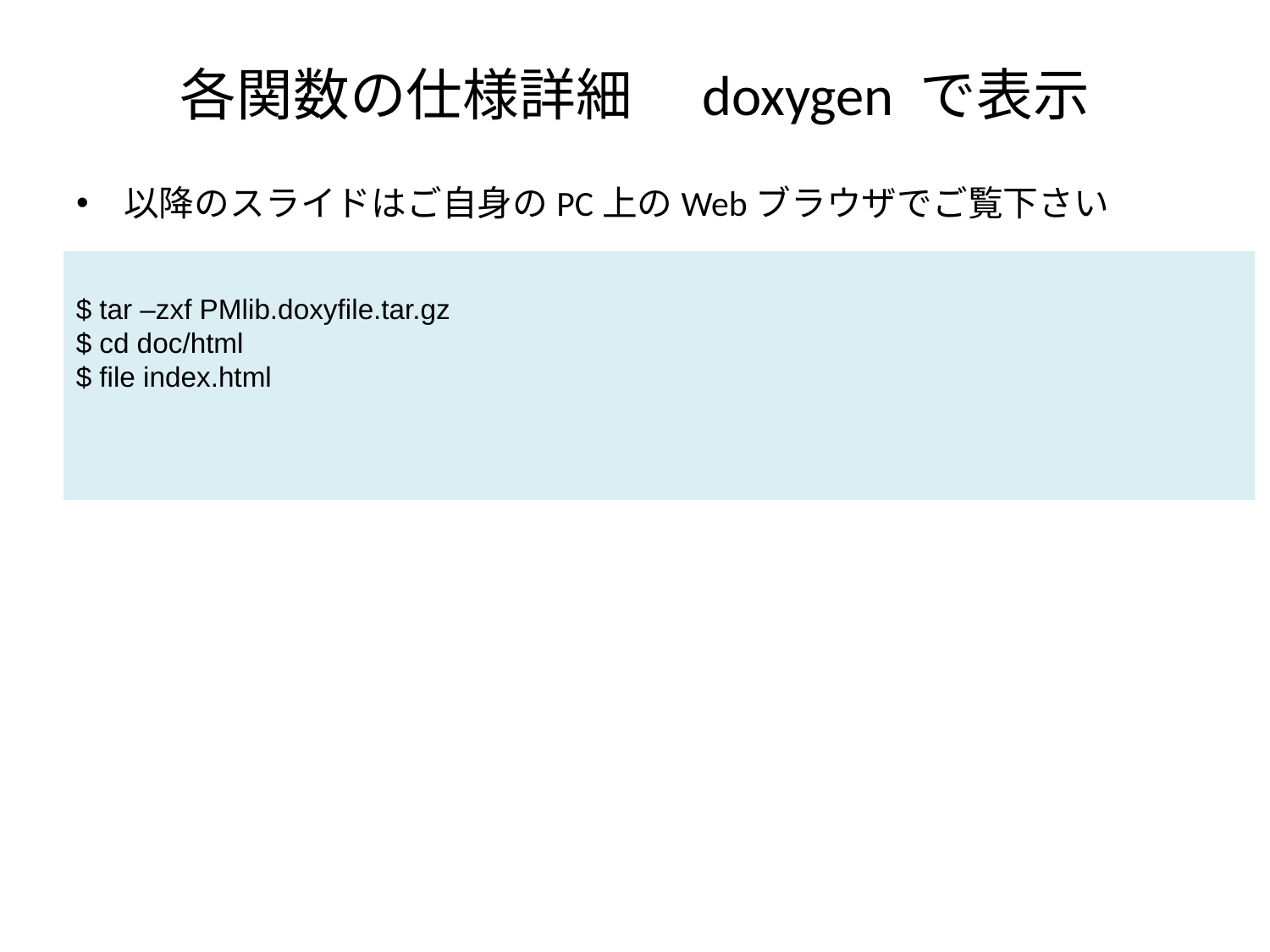

# 各関数の仕様詳細　doxygen で表示
以降のスライドはご自身のPC上のWebブラウザでご覧下さい

$ tar –zxf PMlib.doxyfile.tar.gz
$ cd doc/html
$ file index.html